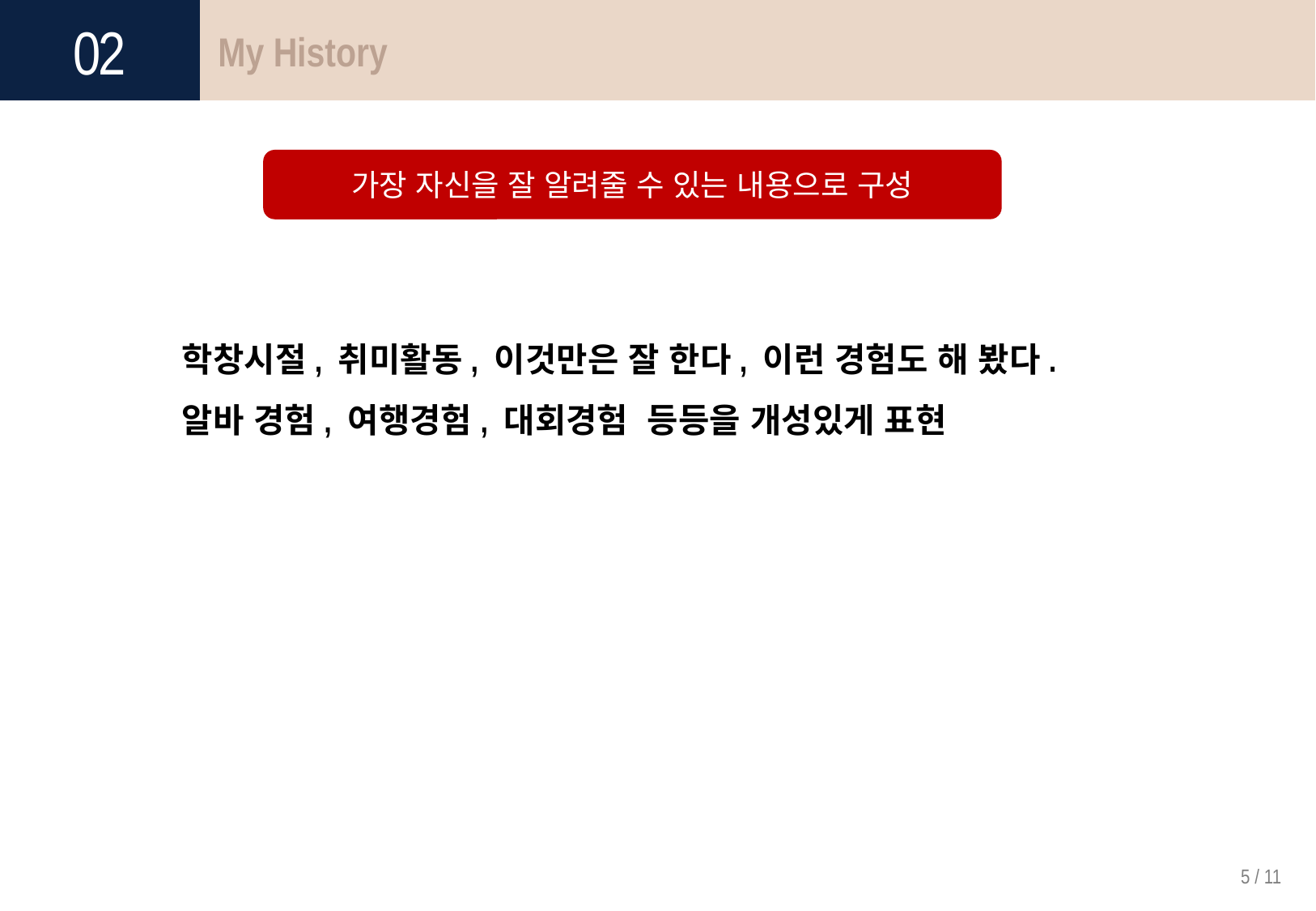

02
My History
가장 자신을 잘 알려줄 수 있는 내용으로 구성
학창시절, 취미활동, 이것만은 잘 한다, 이런 경험도 해 봤다.
알바 경험, 여행경험, 대회경험  등등을 개성있게 표현